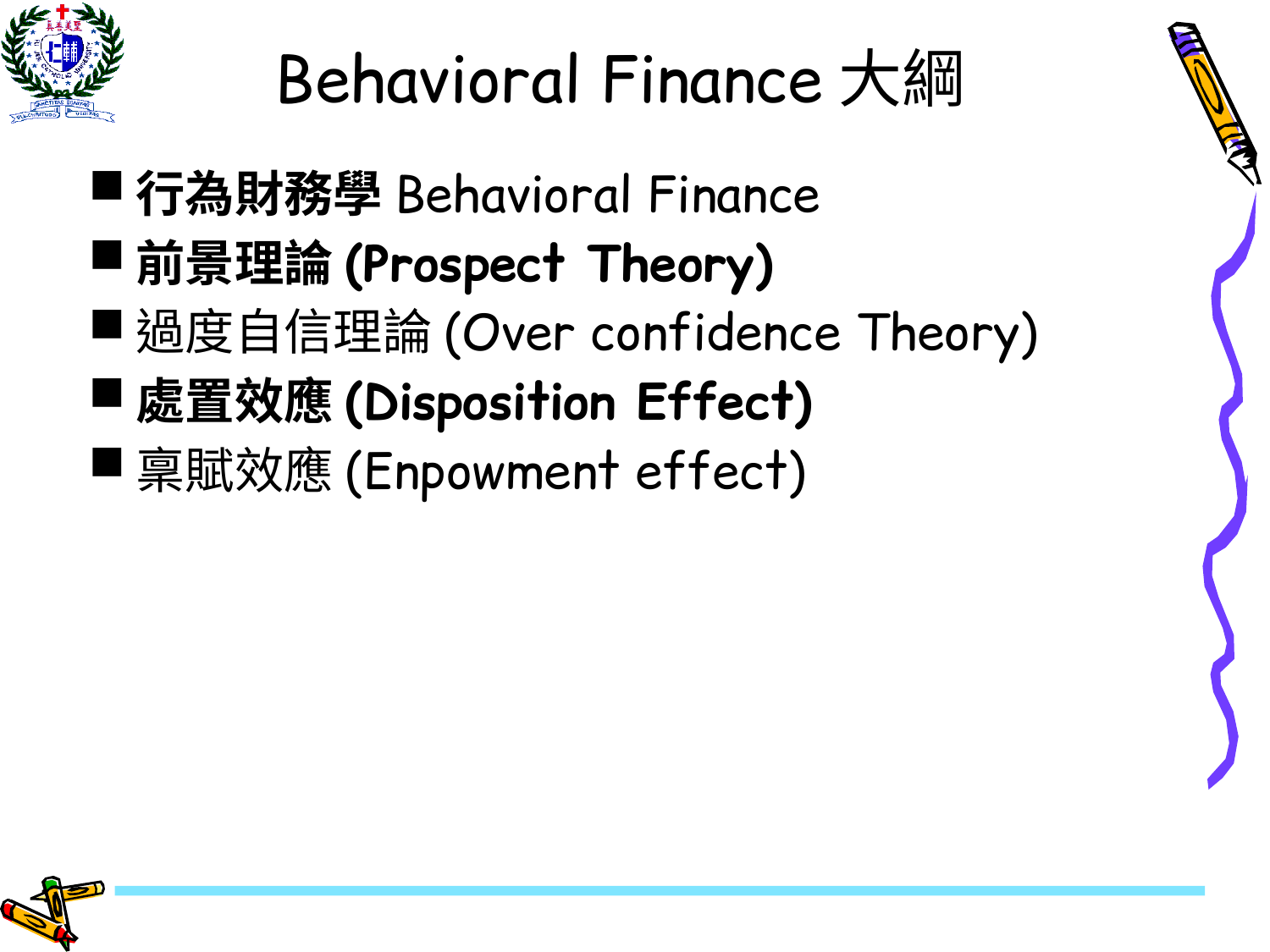

# Behavioral Finance大綱
行為財務學Behavioral Finance
前景理論(Prospect Theory)
過度自信理論(Over confidence Theory)
處置效應(Disposition Effect)
稟賦效應(Enpowment effect)